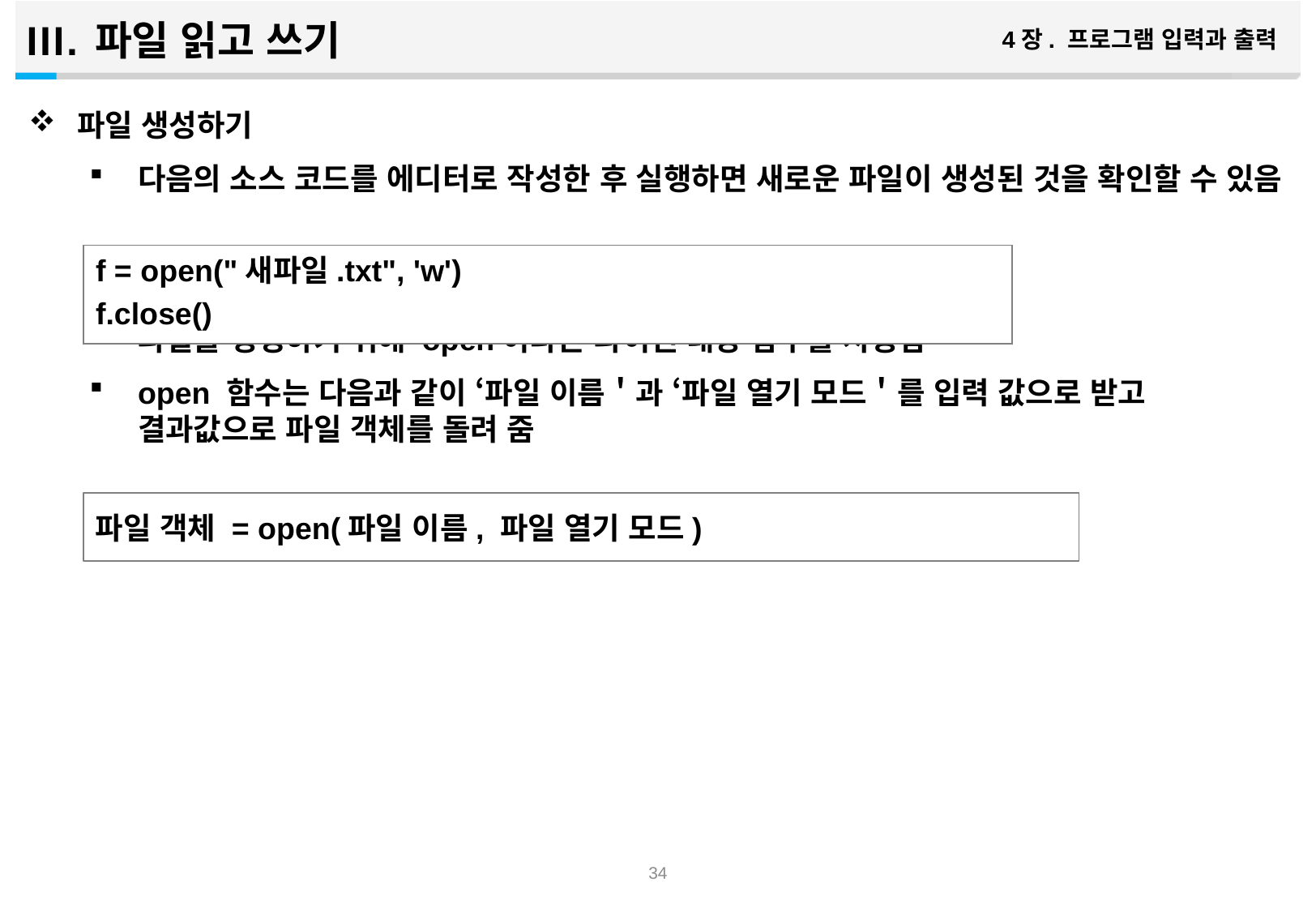

파일 읽고 쓰기
4장. 프로그램 입력과 출력
파일 생성하기
다음의 소스 코드를 에디터로 작성한 후 실행하면 새로운 파일이 생성된 것을 확인할 수 있음

파일을 생성하기 위해 open이라는 파이썬 내장 함수를 사용함
open 함수는 다음과 같이 ‘파일 이름＇과 ‘파일 열기 모드＇를 입력 값으로 받고      결과값으로 파일 객체를 돌려 줌

f = open("새파일.txt", 'w')
f.close()

파일 객체 = open(파일 이름, 파일 열기 모드)
34